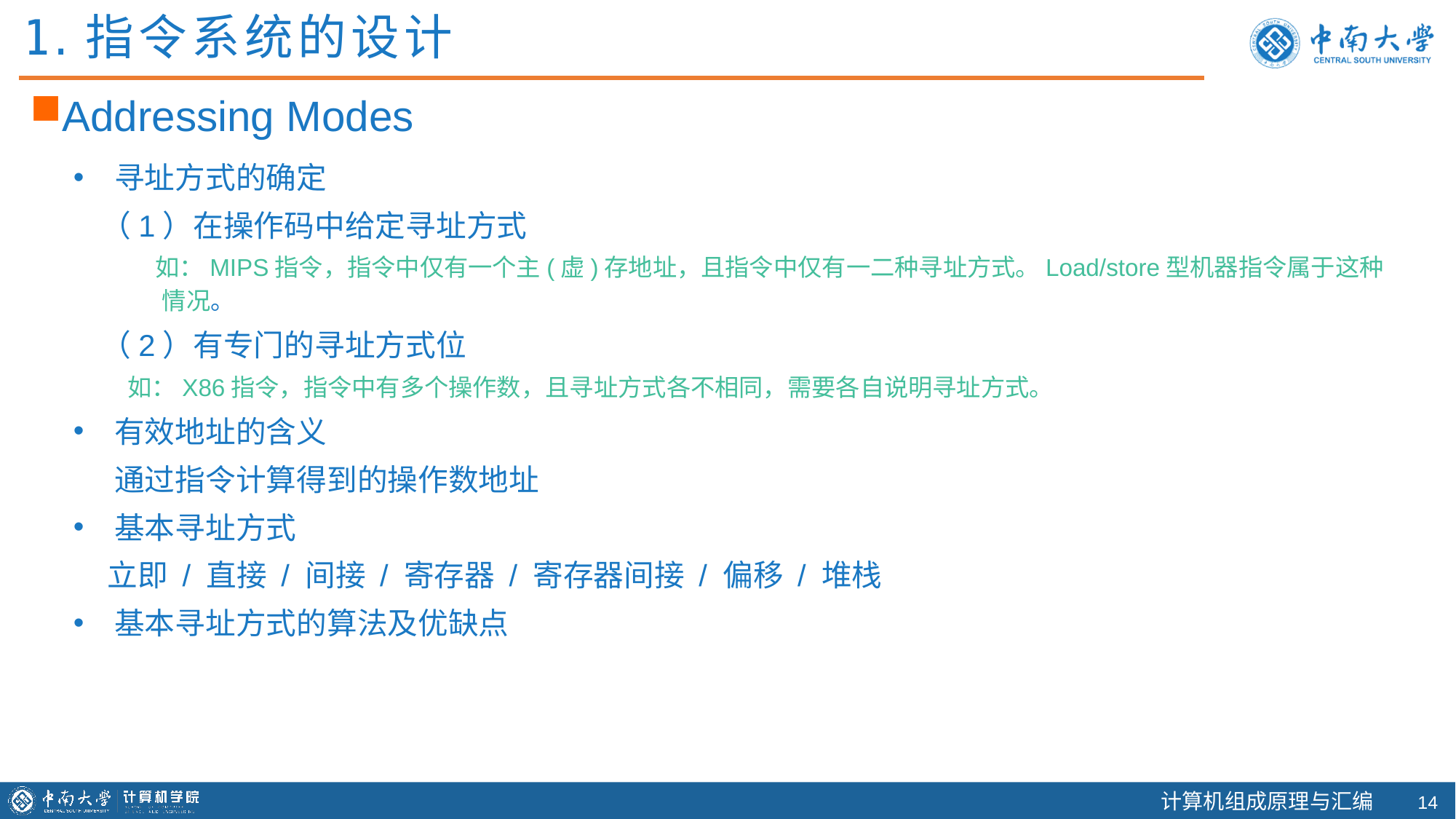

1.指令系统的设计
Addressing Modes
寻址方式的确定
   （1）在操作码中给定寻址方式
    如：MIPS指令，指令中仅有一个主(虚)存地址，且指令中仅有一二种寻址方式。Load/store型机器指令属于这种情况。
   （2）有专门的寻址方式位
如：X86指令，指令中有多个操作数，且寻址方式各不相同，需要各自说明寻址方式。
有效地址的含义
通过指令计算得到的操作数地址
基本寻址方式
    立即 / 直接 / 间接 / 寄存器 / 寄存器间接 / 偏移 / 堆栈
基本寻址方式的算法及优缺点
14